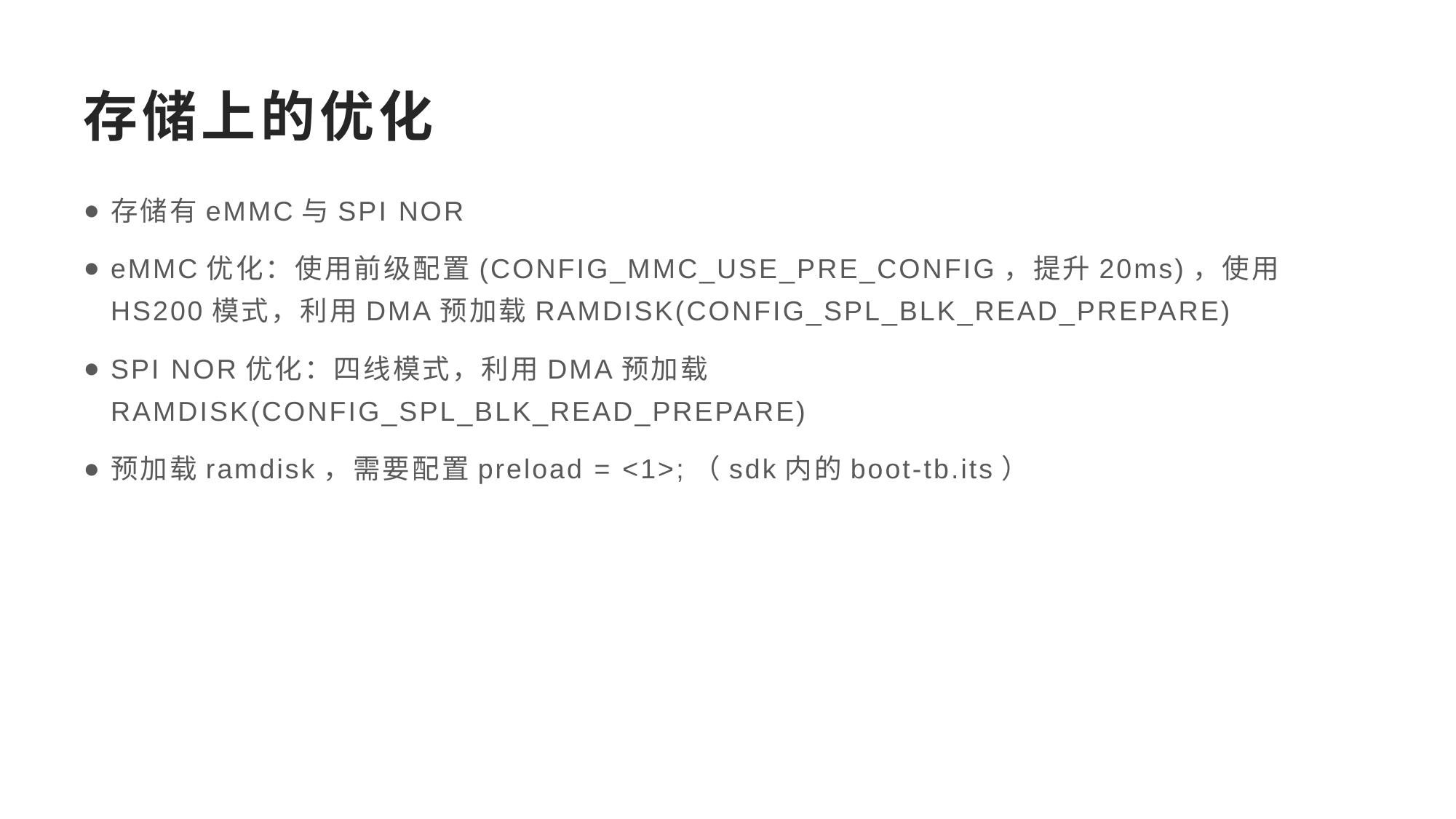

# 存储上的优化
存储有eMMC与SPI NOR
eMMC优化：使用前级配置(CONFIG_MMC_USE_PRE_CONFIG，提升20ms)，使用HS200模式，利用DMA预加载RAMDISK(CONFIG_SPL_BLK_READ_PREPARE)
SPI NOR优化：四线模式，利用DMA预加载RAMDISK(CONFIG_SPL_BLK_READ_PREPARE)
预加载ramdisk，需要配置preload = <1>;（sdk内的boot-tb.its）